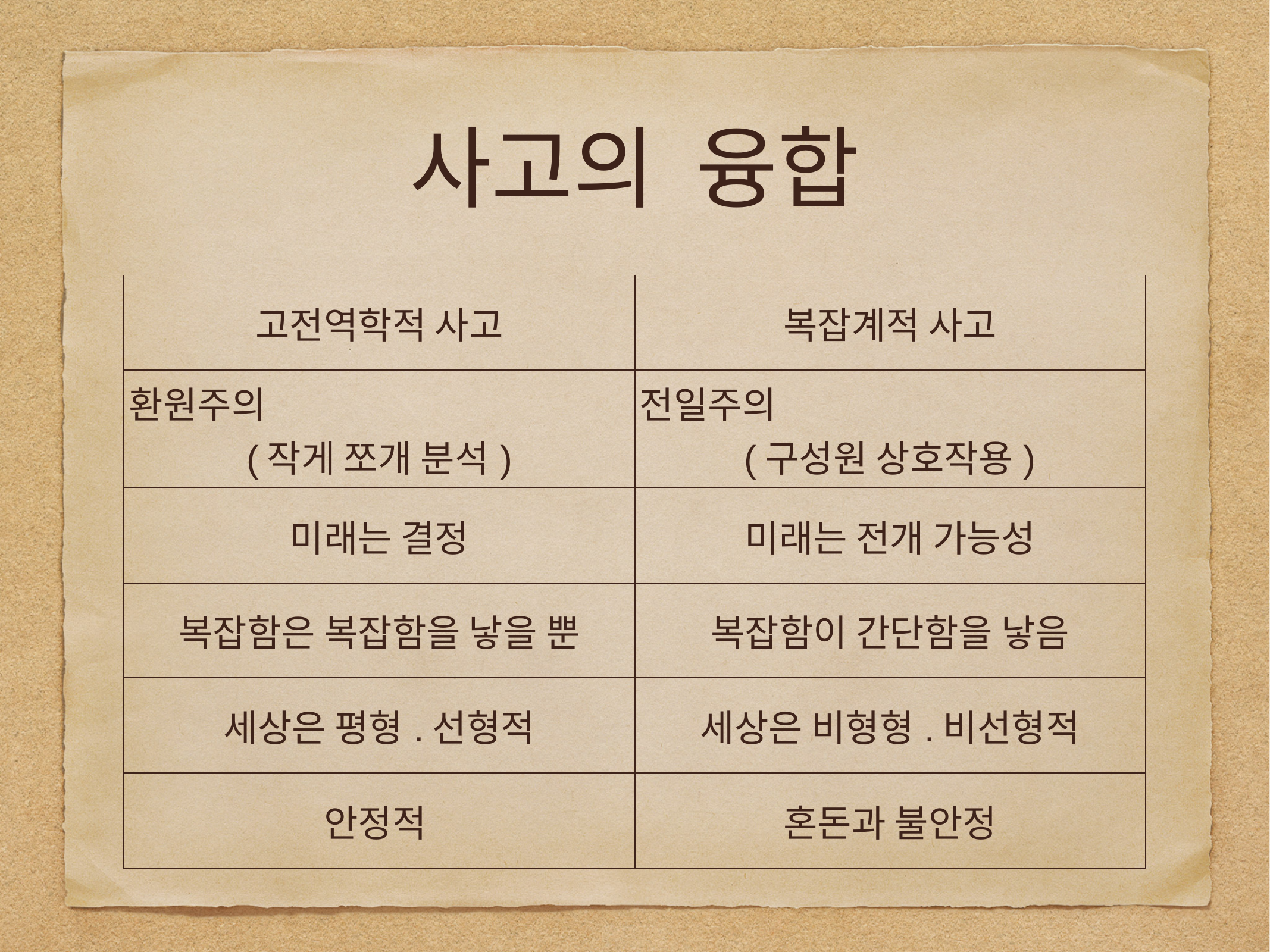

# 사고의  융합
| 고전역학적 사고 | 복잡계적 사고 |
| --- | --- |
| 환원주의 (작게 쪼개 분석) | 전일주의 (구성원 상호작용) |
| 미래는 결정 | 미래는 전개 가능성 |
| 복잡함은 복잡함을 낳을 뿐 | 복잡함이 간단함을 낳음 |
| 세상은 평형.선형적 | 세상은 비형형.비선형적 |
| 안정적 | 혼돈과 불안정 |